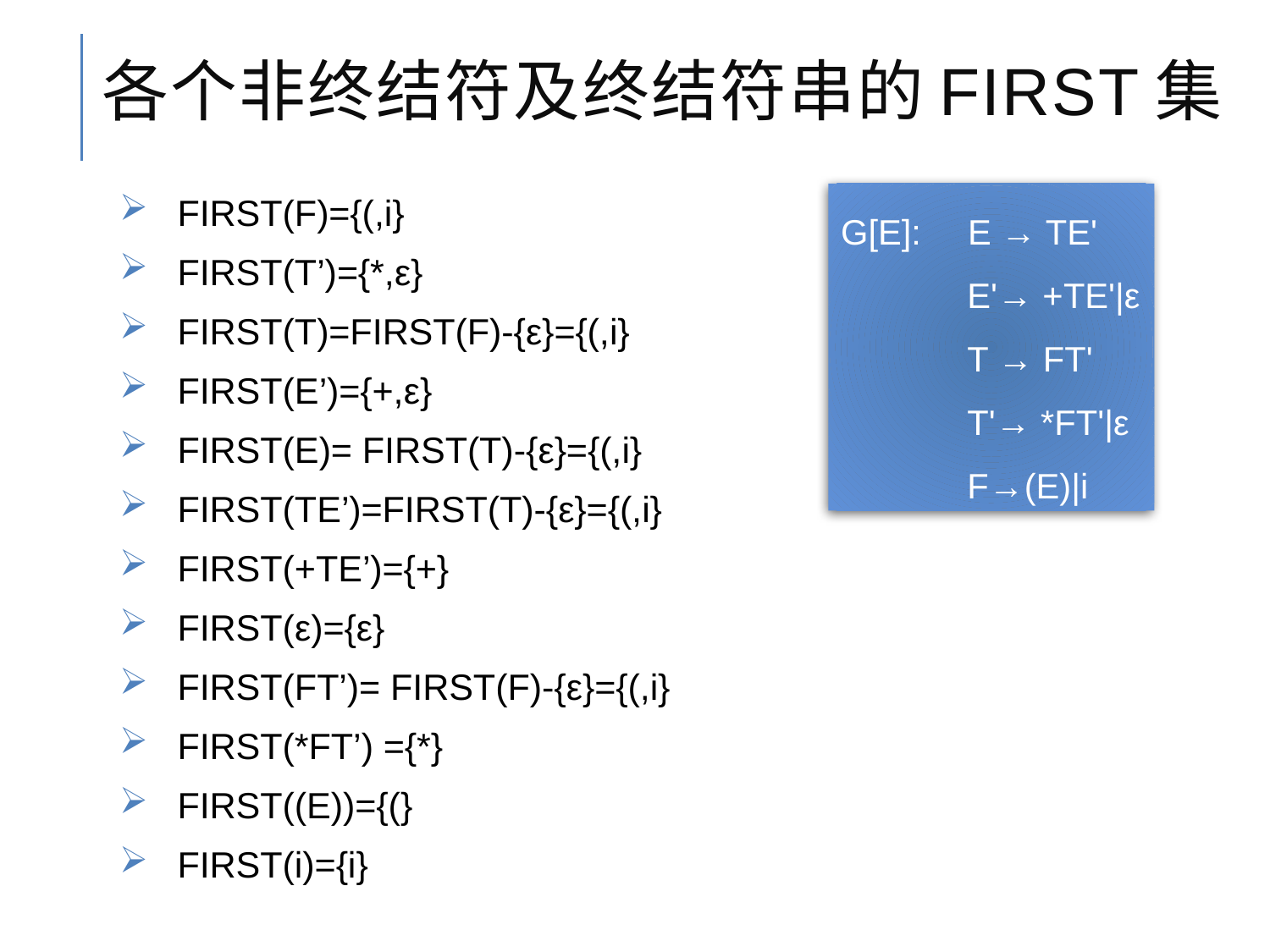

# 各个非终结符及终结符串的FIRST集
G[E]:	E → TE'
             E'→ +TE'|ε
             T → FT'
             T'→ *FT'|ε
             F→(E)|i
FIRST(F)={(,i}
FIRST(T’)={*,ε}
FIRST(T)=FIRST(F)-{ε}={(,i}
FIRST(E’)={+,ε}
FIRST(E)= FIRST(T)-{ε}={(,i}
FIRST(TE’)=FIRST(T)-{ε}={(,i}
FIRST(+TE’)={+}
FIRST(ε)={ε}
FIRST(FT’)= FIRST(F)-{ε}={(,i}
FIRST(*FT’) ={*}
FIRST((E))={(}
FIRST(i)={i}
47